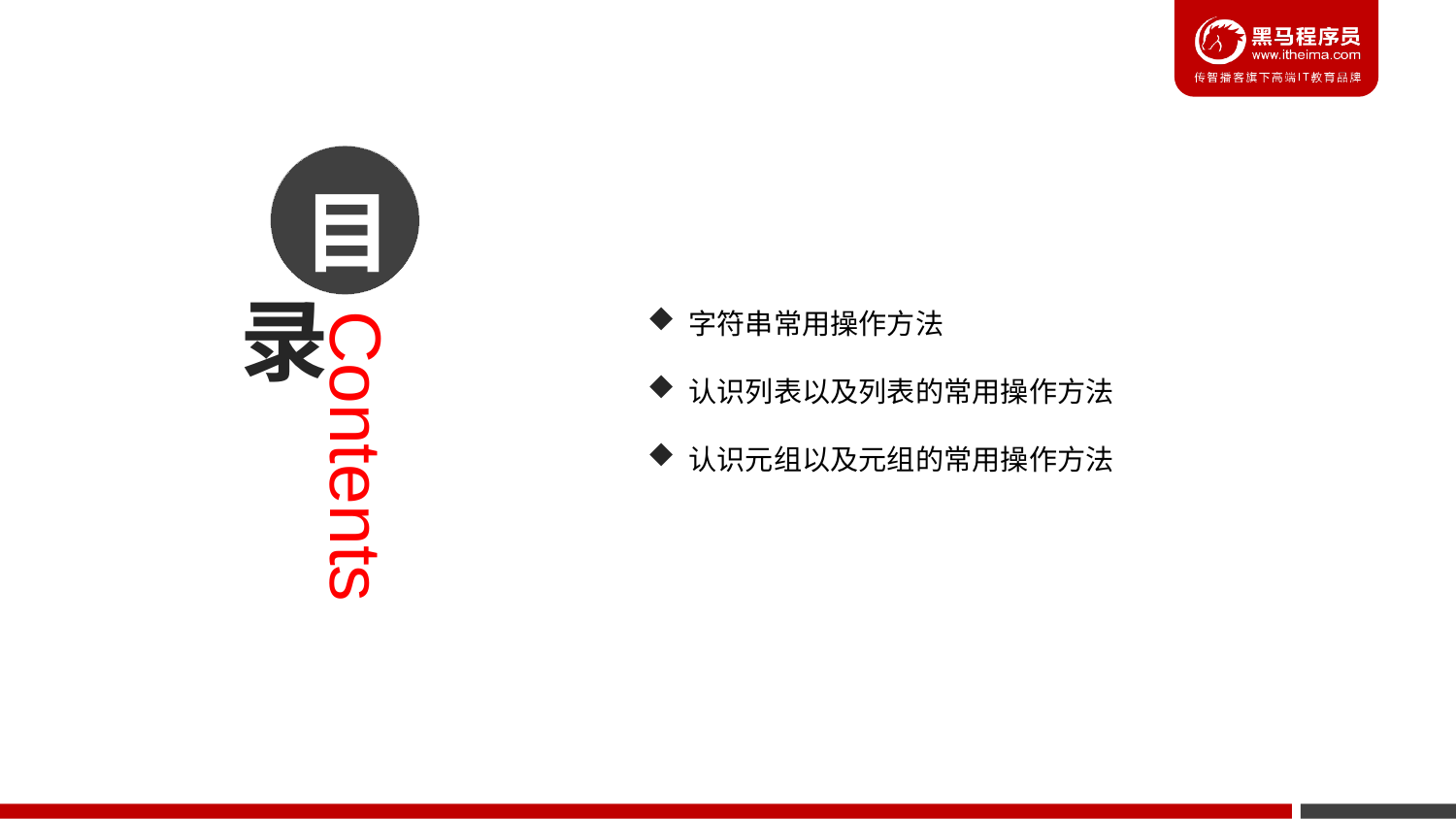

目
 字符串常用操作方法
 认识列表以及列表的常用操作方法
 认识元组以及元组的常用操作方法
录
Contents